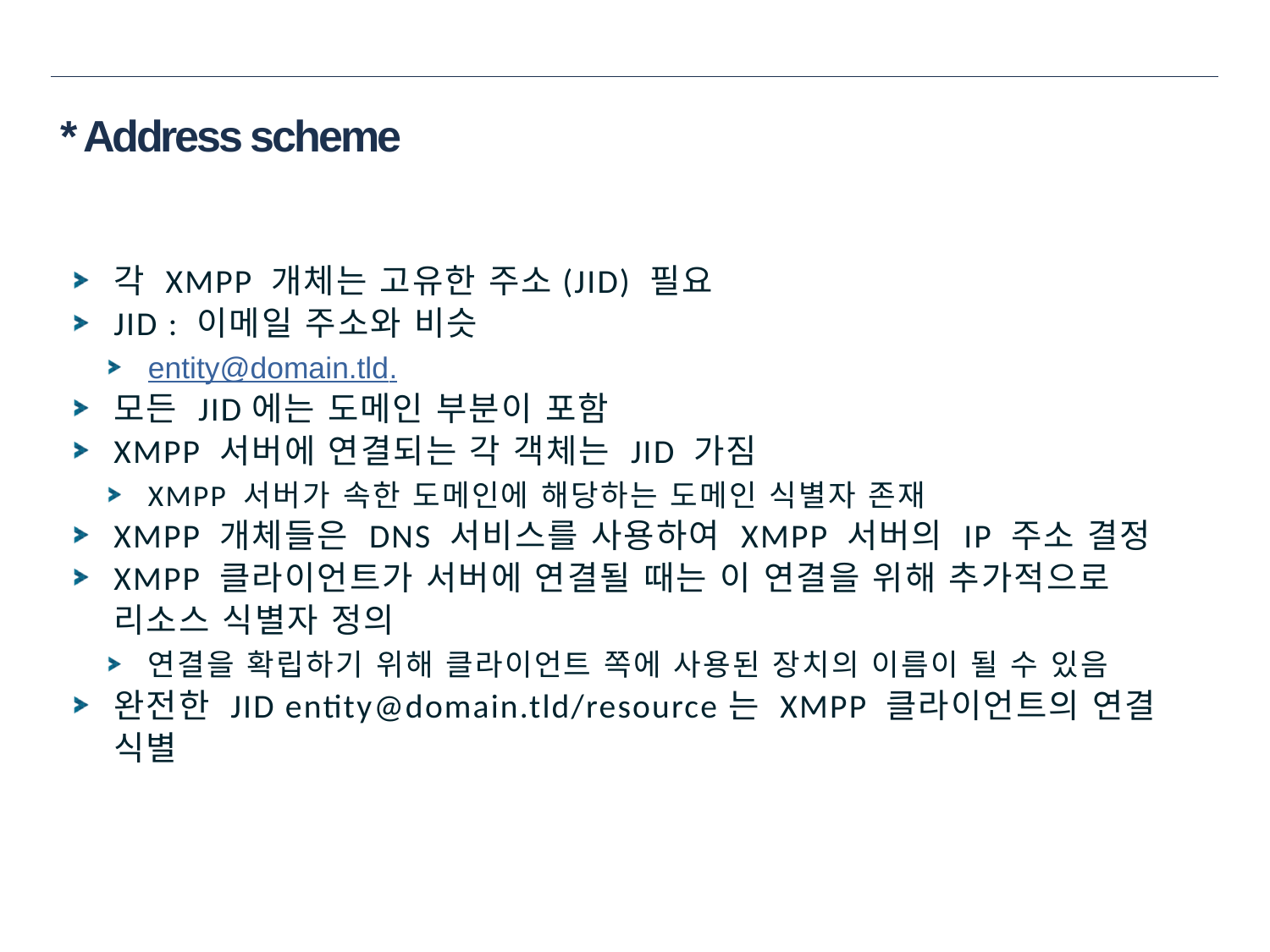

* Address scheme
각 XMPP 개체는 고유한 주소(JID) 필요
JID : 이메일 주소와 비슷
entity@domain.tld.
모든 JID에는 도메인 부분이 포함
XMPP 서버에 연결되는 각 객체는 JID 가짐
XMPP 서버가 속한 도메인에 해당하는 도메인 식별자 존재
XMPP 개체들은 DNS 서비스를 사용하여 XMPP 서버의 IP 주소 결정
XMPP 클라이언트가 서버에 연결될 때는 이 연결을 위해 추가적으로 리소스 식별자 정의
연결을 확립하기 위해 클라이언트 쪽에 사용된 장치의 이름이 될 수 있음
완전한 JID entity@domain.tld/resource는 XMPP 클라이언트의 연결 식별